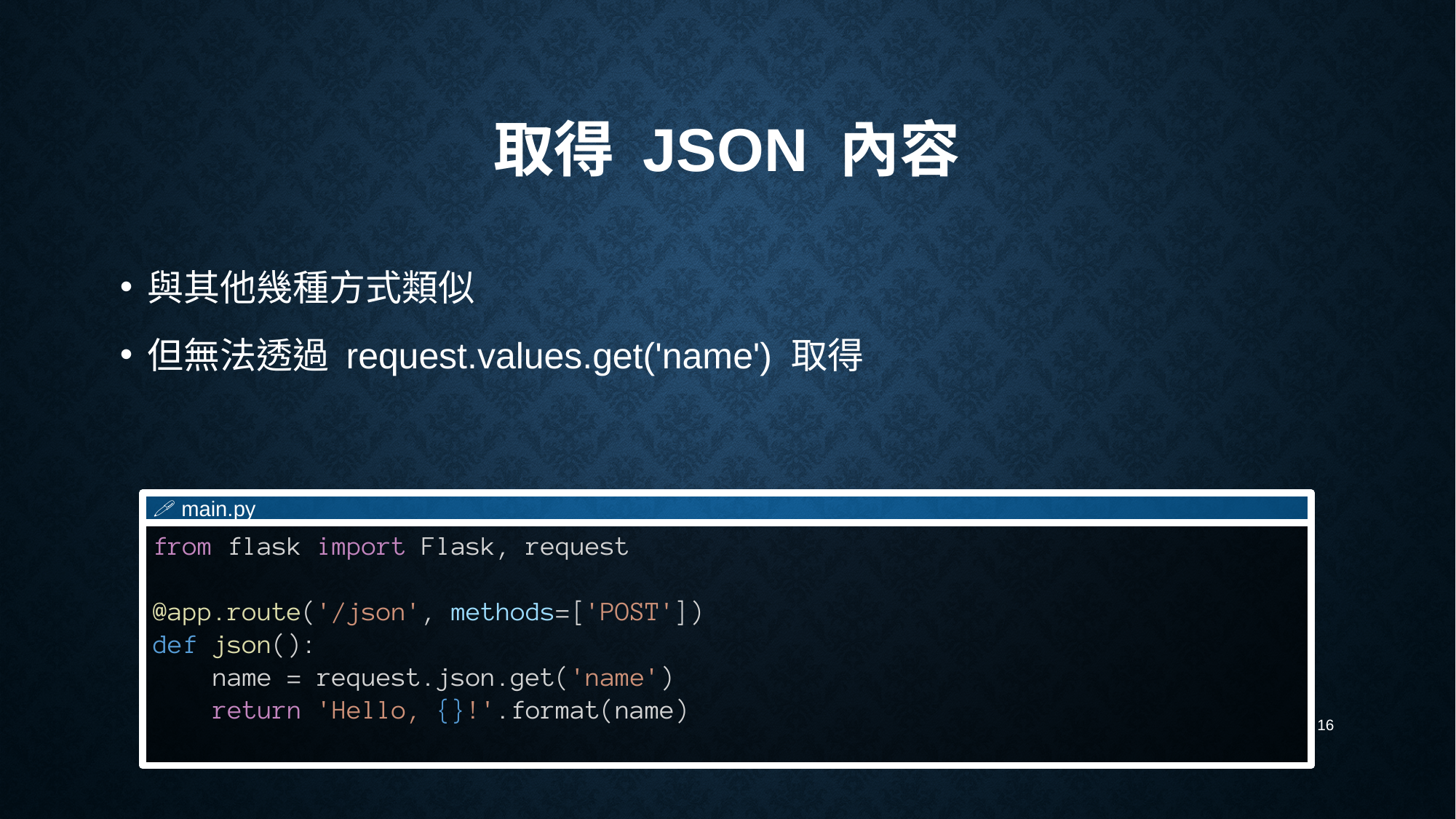

# 取得 JSON 內容
與其他幾種方式類似
但無法透過 request.values.get('name') 取得
🖊 main.py
from flask import Flask, request

@app.route('/json', methods=['POST'])
def json():
    name = request.json.get('name')
    return 'Hello, {}!'.format(name)
16